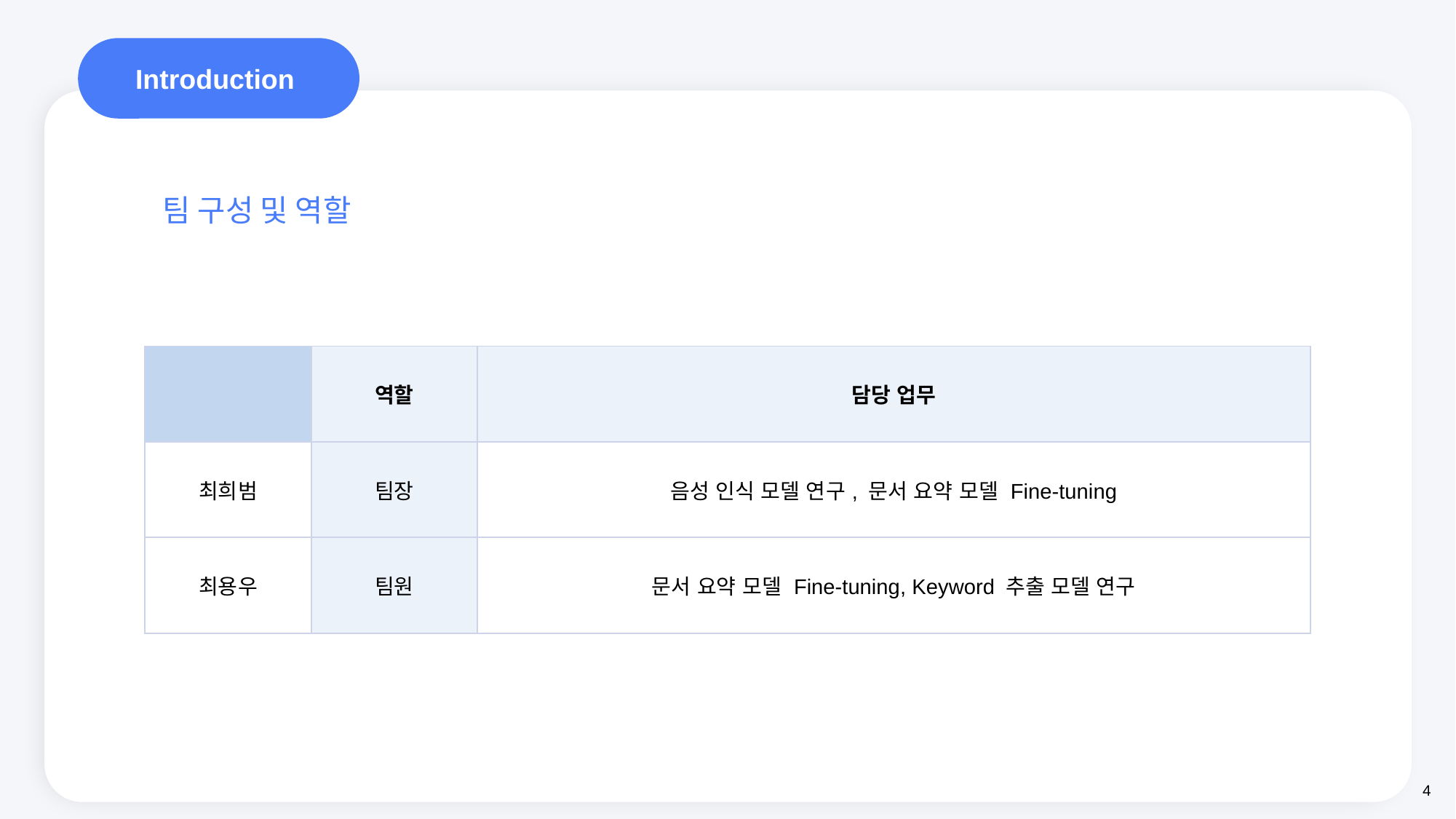

Introduction

팀 구성 및 역할
|  | 역할 | 담당 업무 |
| --- | --- | --- |
| 최희범 | 팀장 | 음성 인식 모델 연구, 문서 요약 모델 Fine-tuning |
| 최용우 | 팀원 | 문서 요약 모델 Fine-tuning, Keyword 추출 모델 연구 |
4